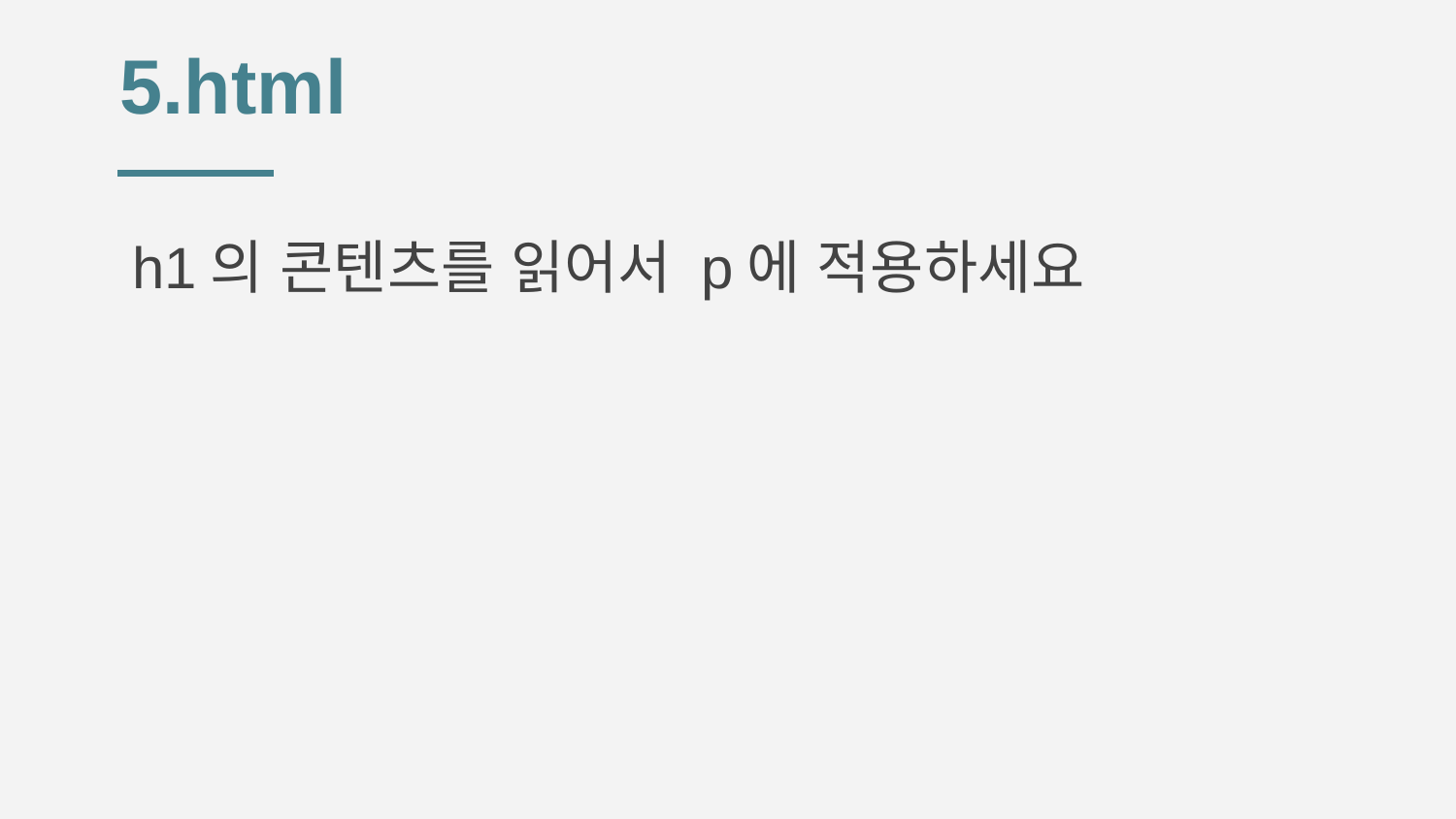

# 5.html
h1의 콘텐츠를 읽어서 p에 적용하세요